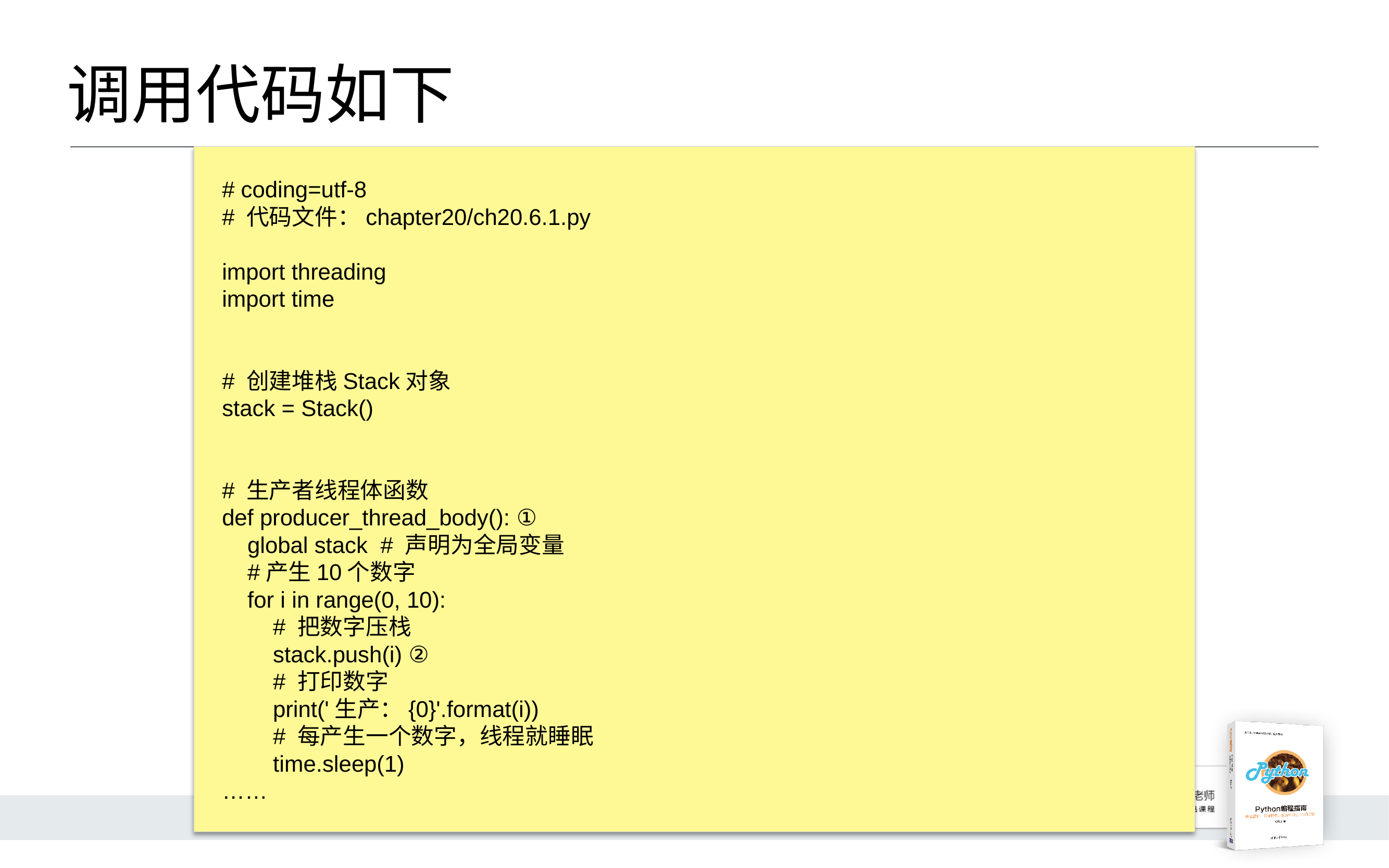

# 调用代码如下
# coding=utf-8
# 代码文件：chapter20/ch20.6.1.py

import threading
import time

# 创建堆栈Stack对象
stack = Stack()

# 生产者线程体函数
def producer_thread_body(): ①
    global stack  # 声明为全局变量
    #产生10个数字
    for i in range(0, 10):
        # 把数字压栈
        stack.push(i) ②
        # 打印数字
        print('生产：{0}'.format(i))
        # 每产生一个数字，线程就睡眠
        time.sleep(1)
……